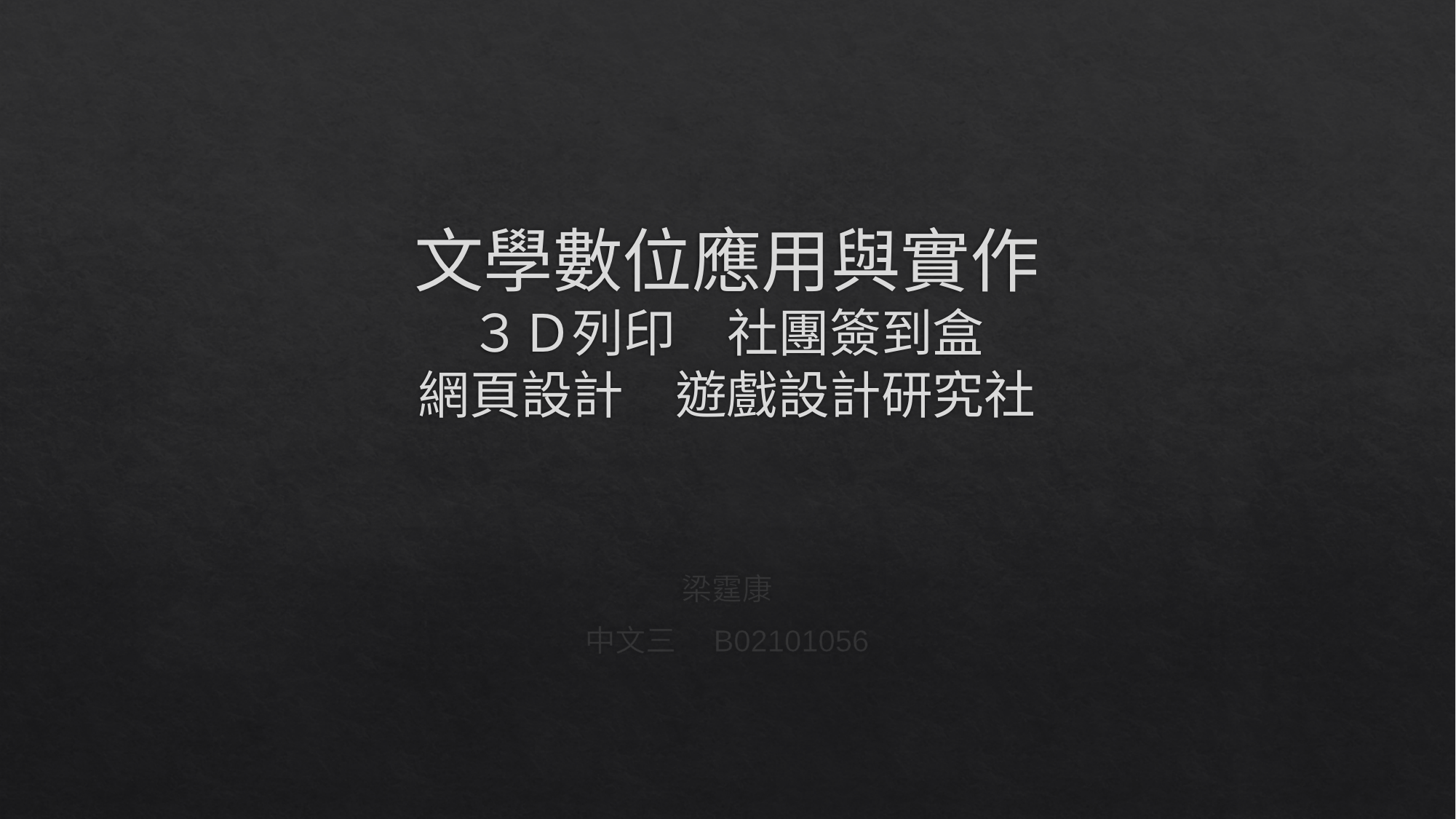

# 文學數位應用與實作 ３Ｄ列印　社團簽到盒 網頁設計　遊戲設計研究社
梁霆康
中文三　B02101056